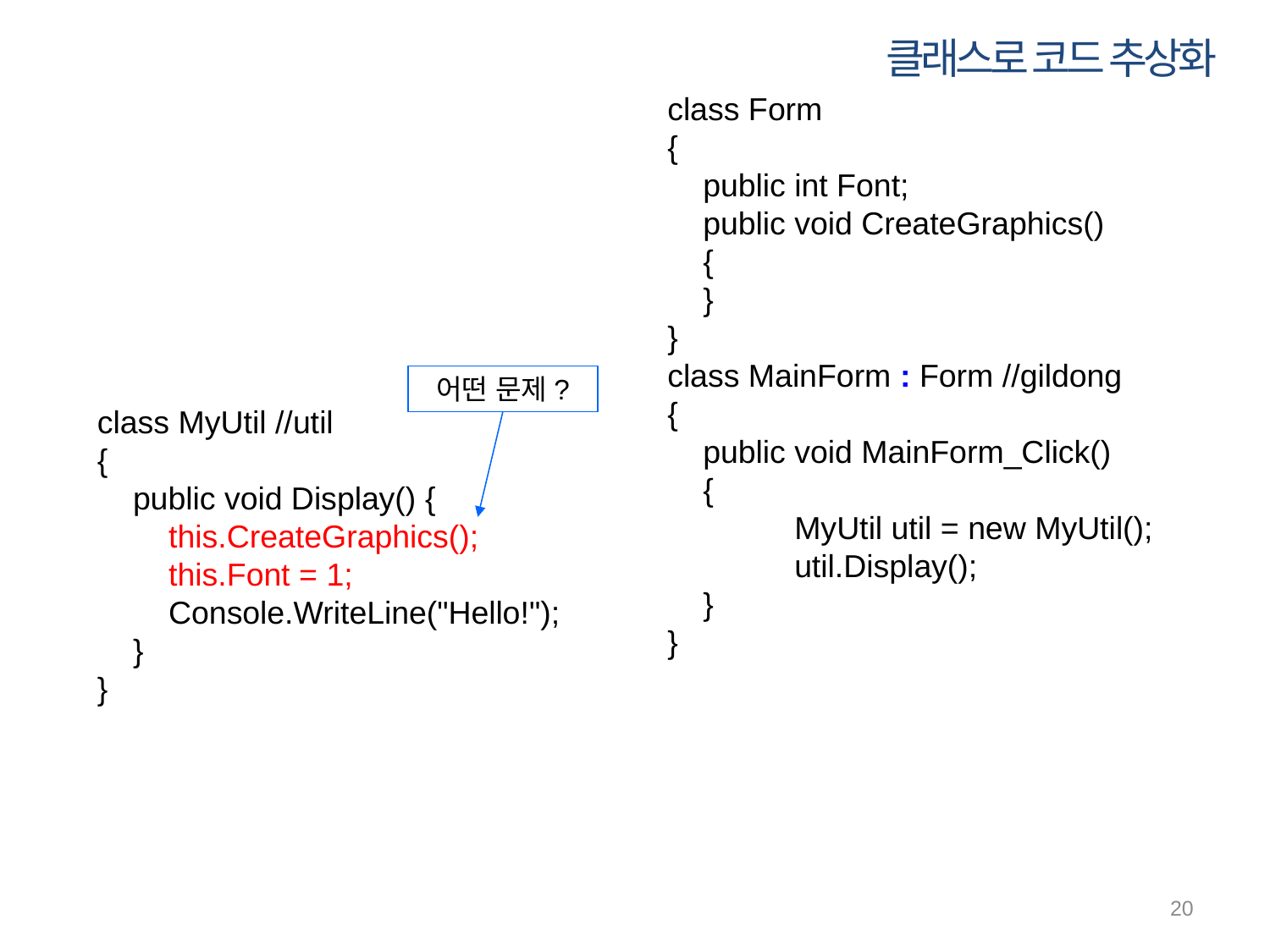

# 클래스로 코드 추상화
class Form
{
    public int Font;
    public void CreateGraphics()
    {
    }
}
class MainForm : Form //gildong
{
    public void MainForm_Click()
    {
	MyUtil util = new MyUtil();
	util.Display();
    }
}

어떤 문제?
class MyUtil //util
{
    public void Display() {
        this.CreateGraphics();
        this.Font = 1;
        Console.WriteLine("Hello!");
    }
}
20